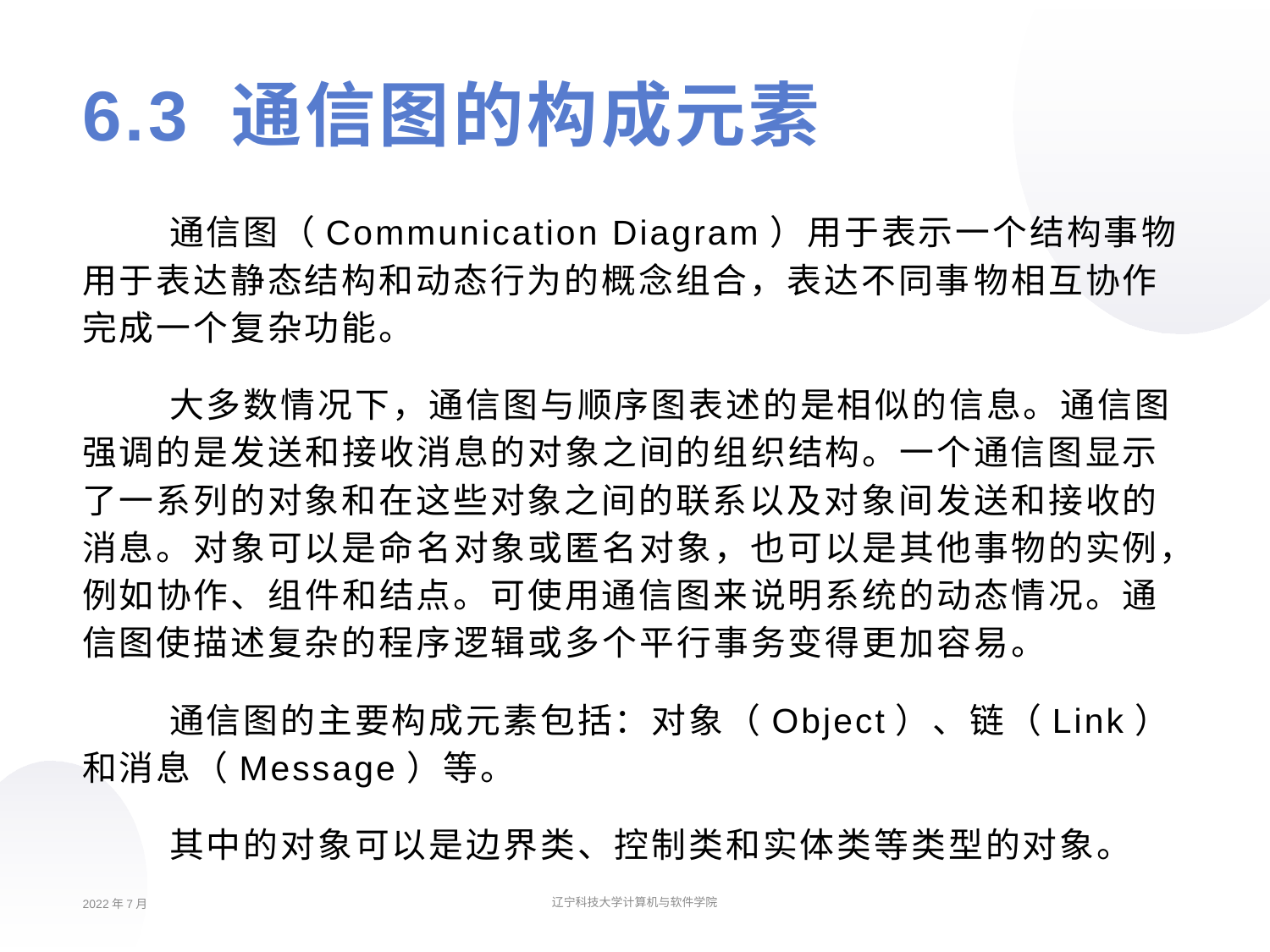

# 6.3 通信图的构成元素
通信图（Communication Diagram）用于表示一个结构事物用于表达静态结构和动态行为的概念组合，表达不同事物相互协作完成一个复杂功能。
大多数情况下，通信图与顺序图表述的是相似的信息。通信图强调的是发送和接收消息的对象之间的组织结构。一个通信图显示了一系列的对象和在这些对象之间的联系以及对象间发送和接收的消息。对象可以是命名对象或匿名对象，也可以是其他事物的实例，例如协作、组件和结点。可使用通信图来说明系统的动态情况。通信图使描述复杂的程序逻辑或多个平行事务变得更加容易。
通信图的主要构成元素包括：对象（Object）、链（Link）和消息（Message）等。
其中的对象可以是边界类、控制类和实体类等类型的对象。

2022年7月
35
辽宁科技大学计算机与软件学院